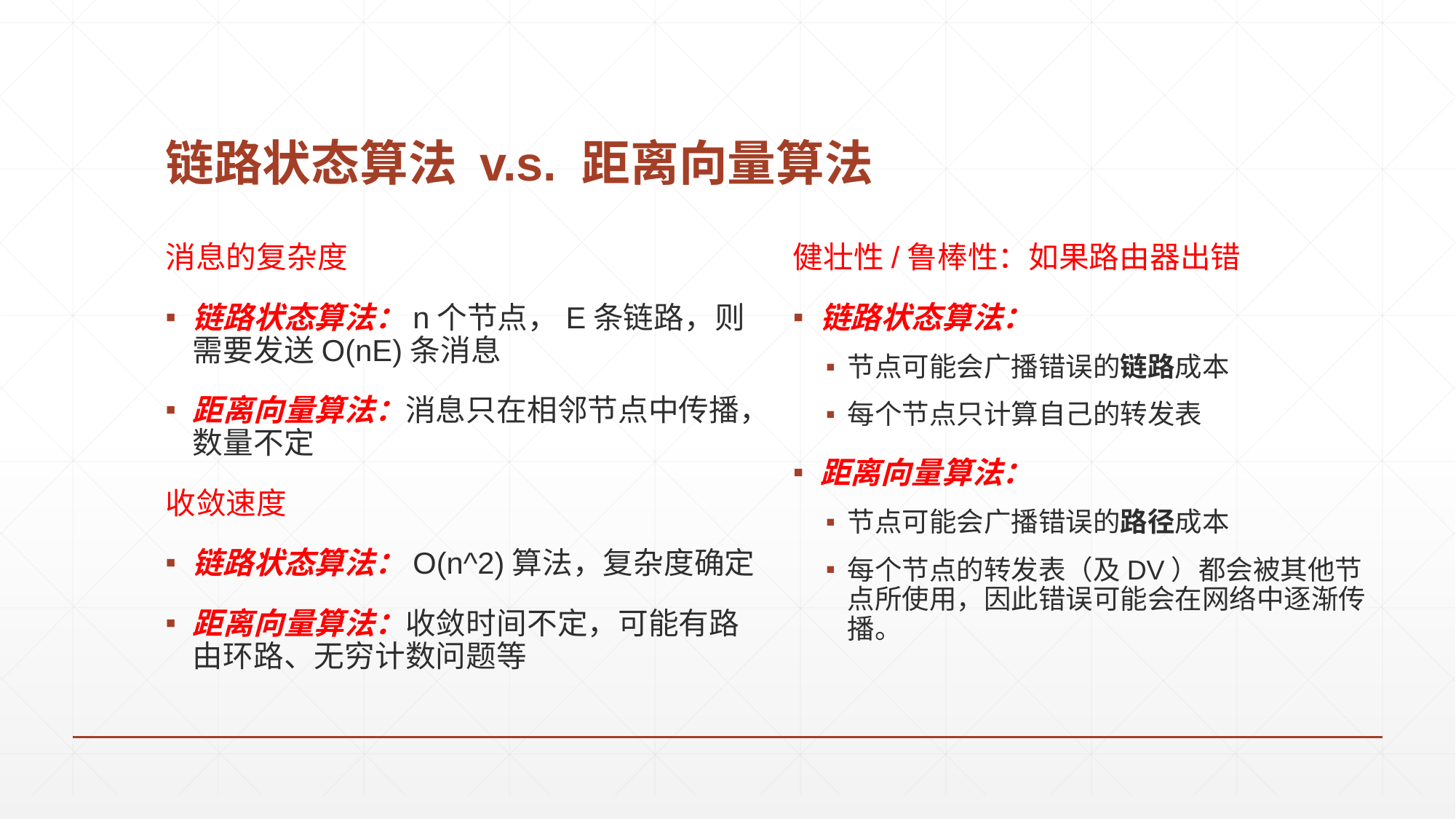

# 链路状态算法 v.s. 距离向量算法
消息的复杂度
链路状态算法：n个节点，E条链路，则需要发送O(nE)条消息
距离向量算法：消息只在相邻节点中传播，数量不定
收敛速度
链路状态算法：O(n^2)算法，复杂度确定
距离向量算法：收敛时间不定，可能有路由环路、无穷计数问题等
健壮性/鲁棒性：如果路由器出错
链路状态算法：
节点可能会广播错误的链路成本
每个节点只计算自己的转发表
距离向量算法：
节点可能会广播错误的路径成本
每个节点的转发表（及DV）都会被其他节点所使用，因此错误可能会在网络中逐渐传播。